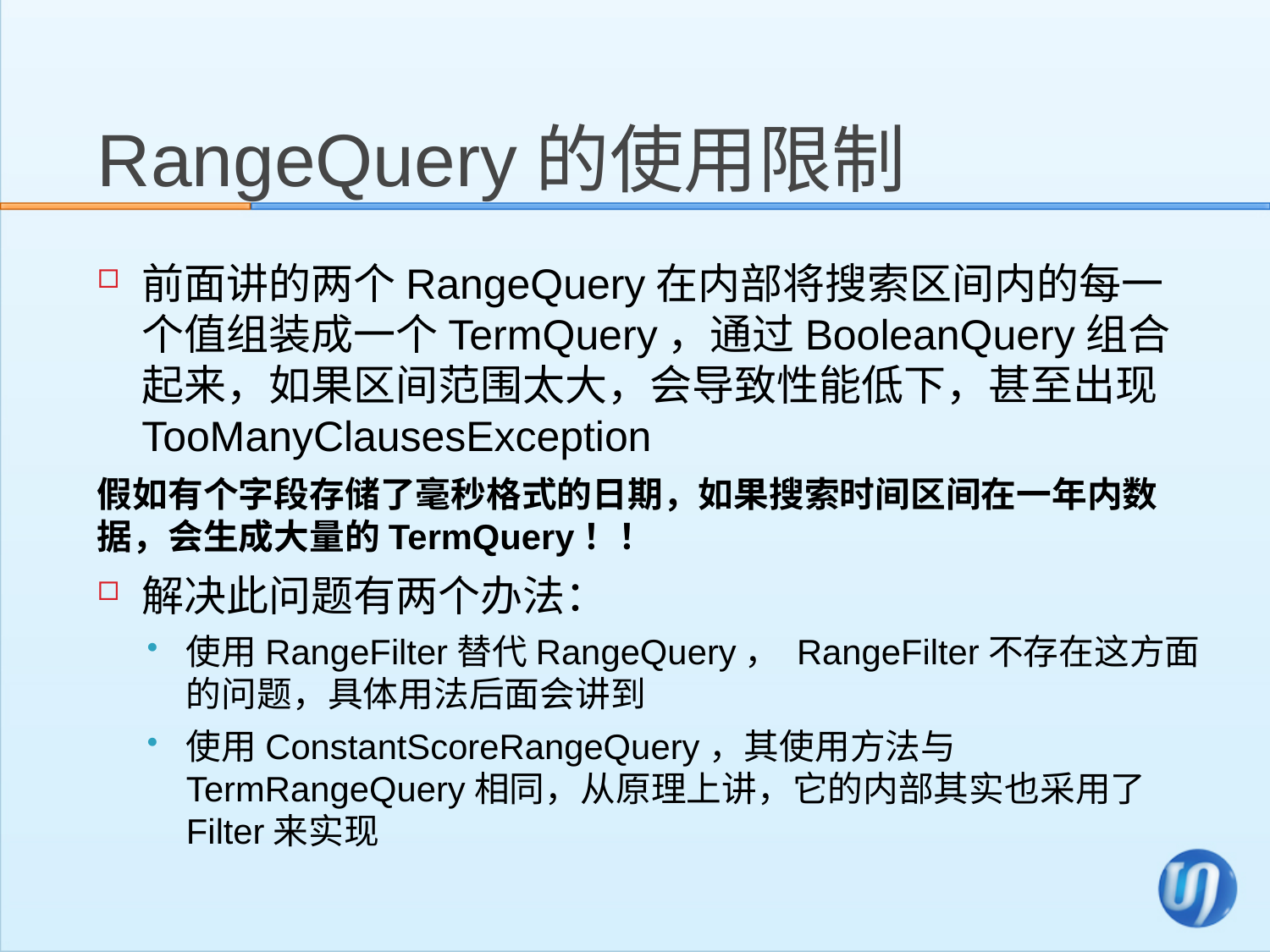

# RangeQuery的使用限制
前面讲的两个RangeQuery在内部将搜索区间内的每一个值组装成一个TermQuery，通过BooleanQuery组合起来，如果区间范围太大，会导致性能低下，甚至出现TooManyClausesException
假如有个字段存储了毫秒格式的日期，如果搜索时间区间在一年内数据，会生成大量的TermQuery！！
解决此问题有两个办法：
使用RangeFilter替代RangeQuery， RangeFilter不存在这方面的问题，具体用法后面会讲到
使用ConstantScoreRangeQuery，其使用方法与TermRangeQuery相同，从原理上讲，它的内部其实也采用了Filter来实现